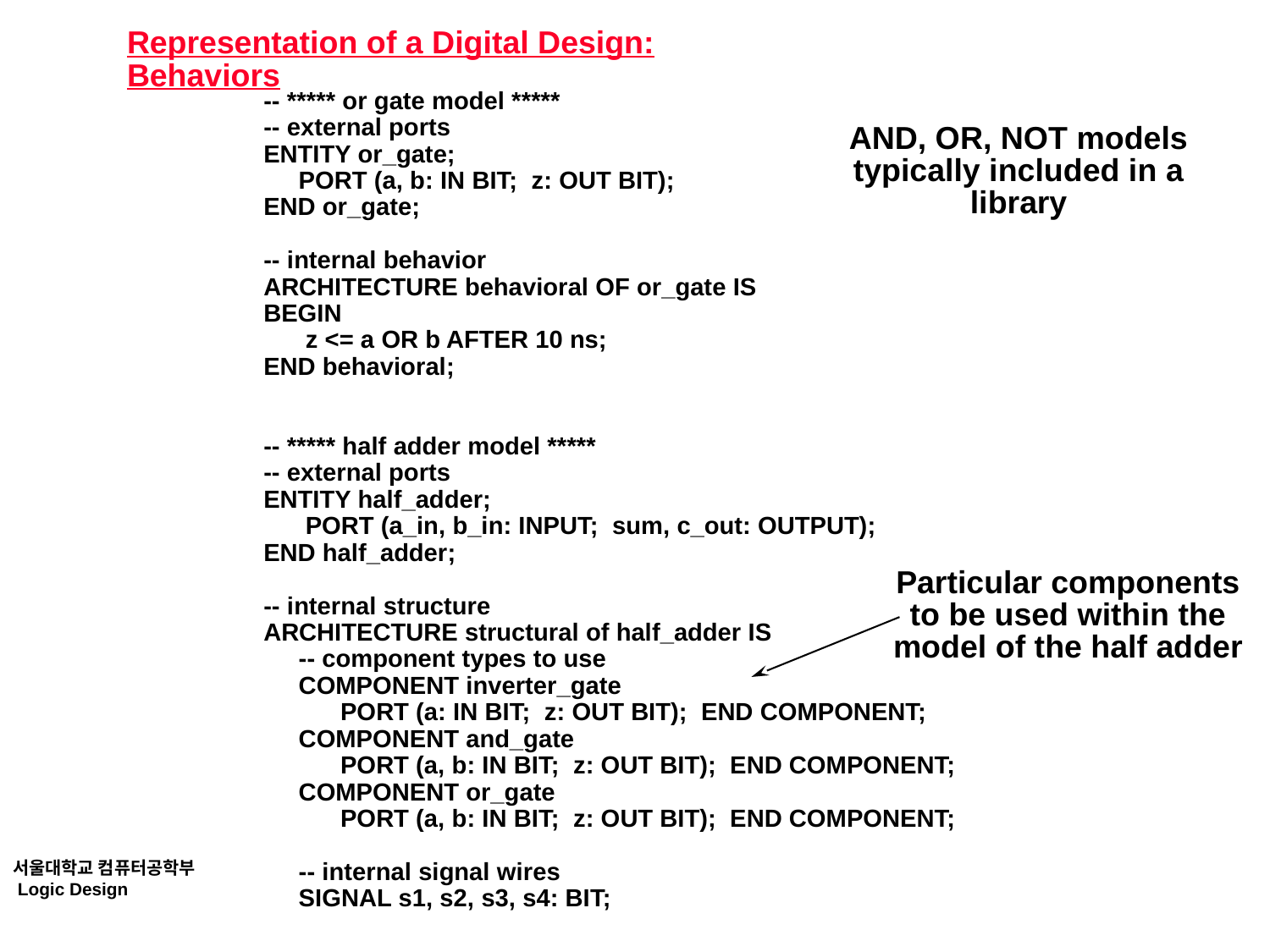

# Representation of a Digital Design: Behaviors
-- ***** or gate model *****
-- external ports
ENTITY or_gate;
     PORT (a, b: IN BIT;  z: OUT BIT);
END or_gate;

-- internal behavior
ARCHITECTURE behavioral OF or_gate IS
BEGIN
      z <= a OR b AFTER 10 ns;
END behavioral;

-- ***** half adder model *****
-- external ports
ENTITY half_adder;
      PORT (a_in, b_in: INPUT;  sum, c_out: OUTPUT);
END half_adder;

-- internal structure
ARCHITECTURE structural of half_adder IS
     -- component types to use
     COMPONENT inverter_gate
           PORT (a: IN BIT;  z: OUT BIT);  END COMPONENT;
     COMPONENT and_gate
           PORT (a, b: IN BIT;  z: OUT BIT);  END COMPONENT;
     COMPONENT or_gate
           PORT (a, b: IN BIT;  z: OUT BIT);  END COMPONENT;

     -- internal signal wires
     SIGNAL s1, s2, s3, s4: BIT;
AND, OR, NOT models
typically included in a
library
Particular components
to be used within the
model of the half adder

서울대학교 컴퓨터공학부
 Logic Design                                                                                                                                                                                                               Chap1.41